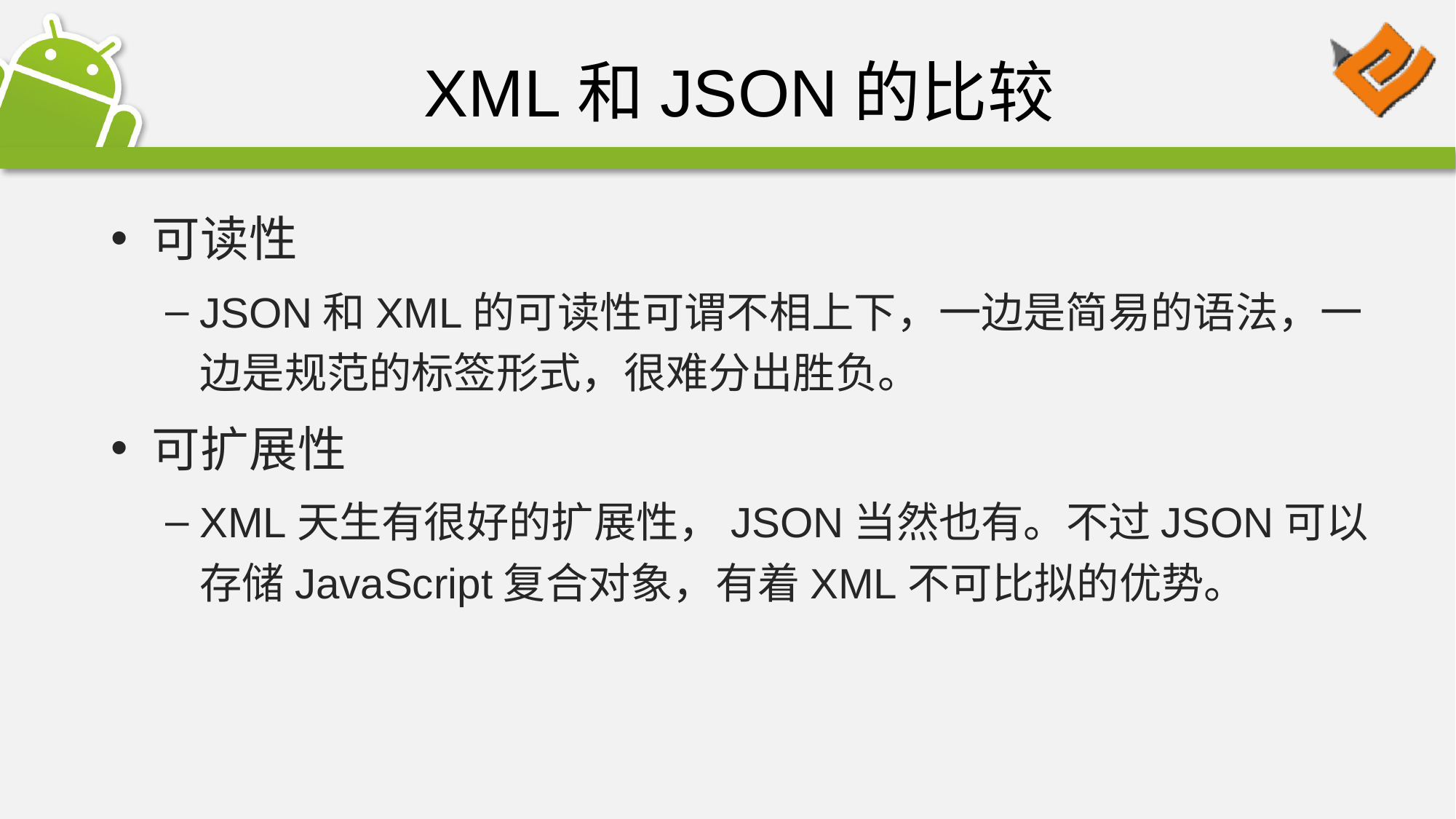

# XML和JSON的比较
可读性
JSON和XML的可读性可谓不相上下，一边是简易的语法，一边是规范的标签形式，很难分出胜负。
可扩展性
XML天生有很好的扩展性，JSON当然也有。不过JSON可以存储JavaScript复合对象，有着XML不可比拟的优势。